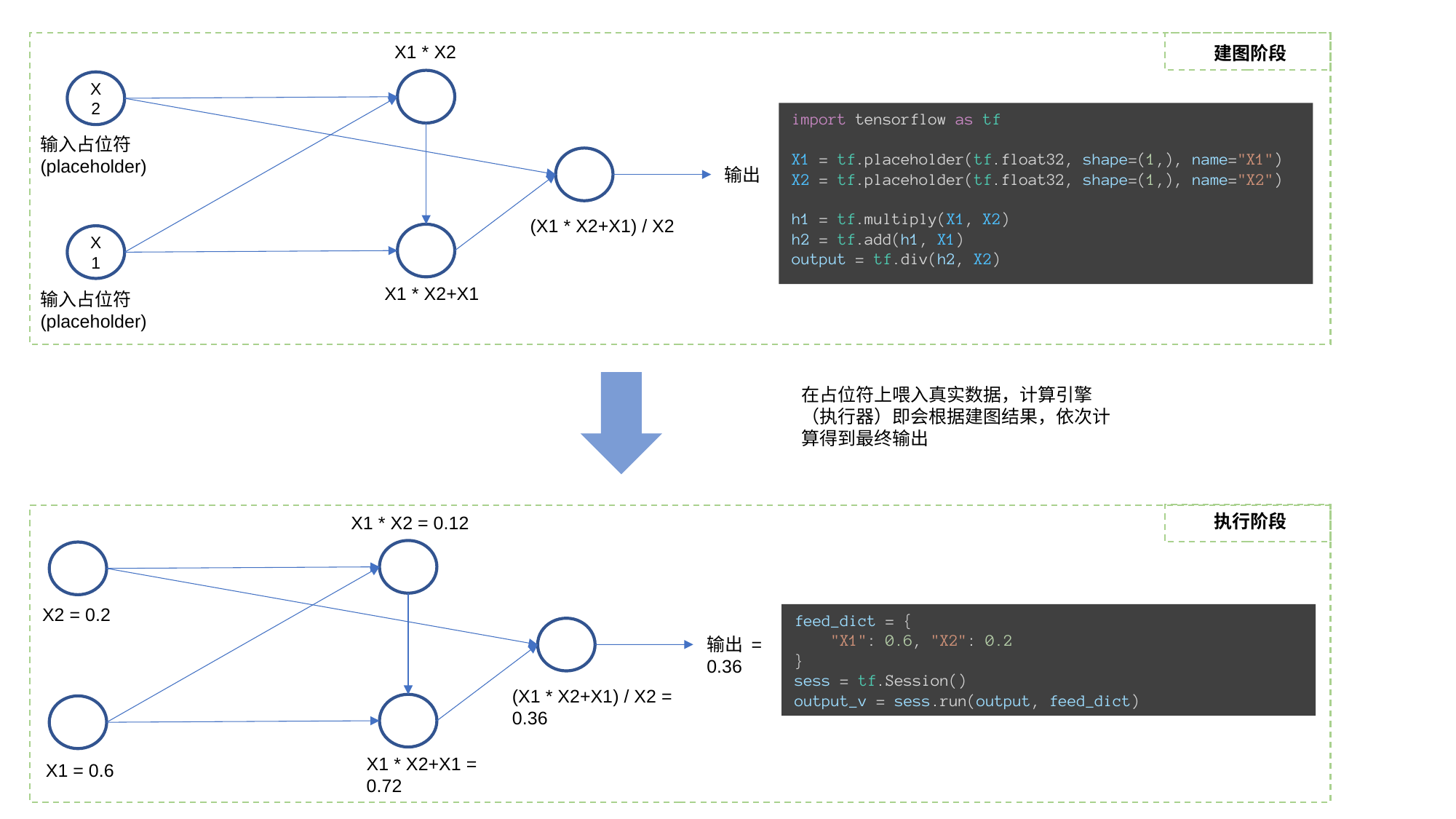

建图阶段

X1 * X2

X2

import tensorflow as tf
X1 = tf.placeholder(tf.float32, shape=(1,), name="X1")
X2 = tf.placeholder(tf.float32, shape=(1,), name="X2")
h1 = tf.multiply(X1, X2)
h2 = tf.add(h1, X1)
output = tf.div(h2, X2)
输入占位符
(placeholder)

输出
(X1 * X2+X1) / X2

X1
X1 * X2+X1
输入占位符
(placeholder)

在占位符上喂入真实数据，计算引擎（执行器）即会根据建图结果，依次计算得到最终输出

执行阶段

X1 * X2 = 0.12

X2 = 0.2

feed_dict = {
    "X1": 0.6, "X2": 0.2
}
sess = tf.Session()
output_v = sess.run(output, feed_dict)

输出 = 0.36
(X1 * X2+X1) / X2 = 0.36

X1 * X2+X1 = 0.72
X1 = 0.6